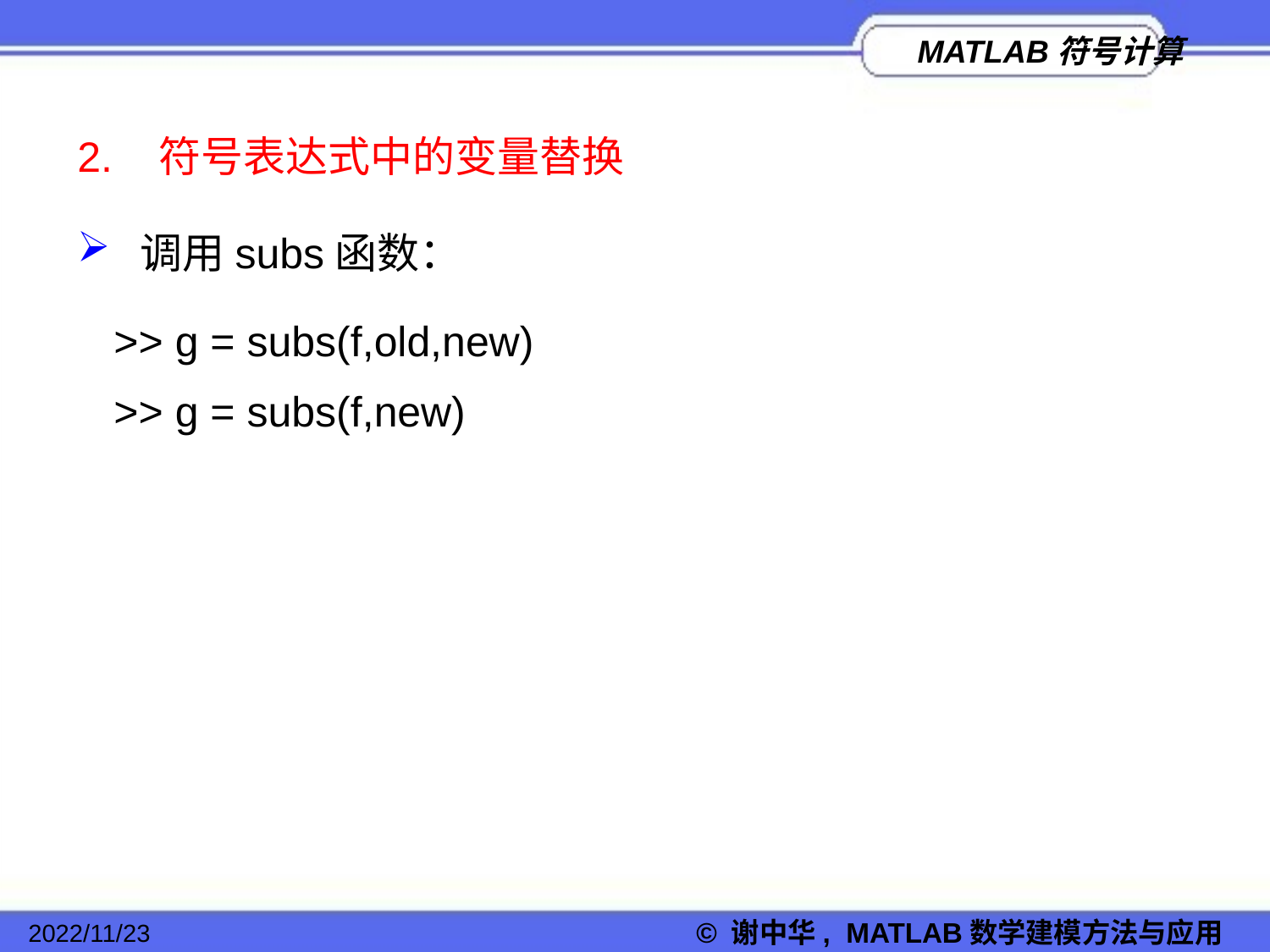

2.   符号表达式中的变量替换
  调用subs函数：
>> g = subs(f,old,new)
>> g = subs(f,new)
2022/11/23
© 谢中华,  MATLAB数学建模方法与应用